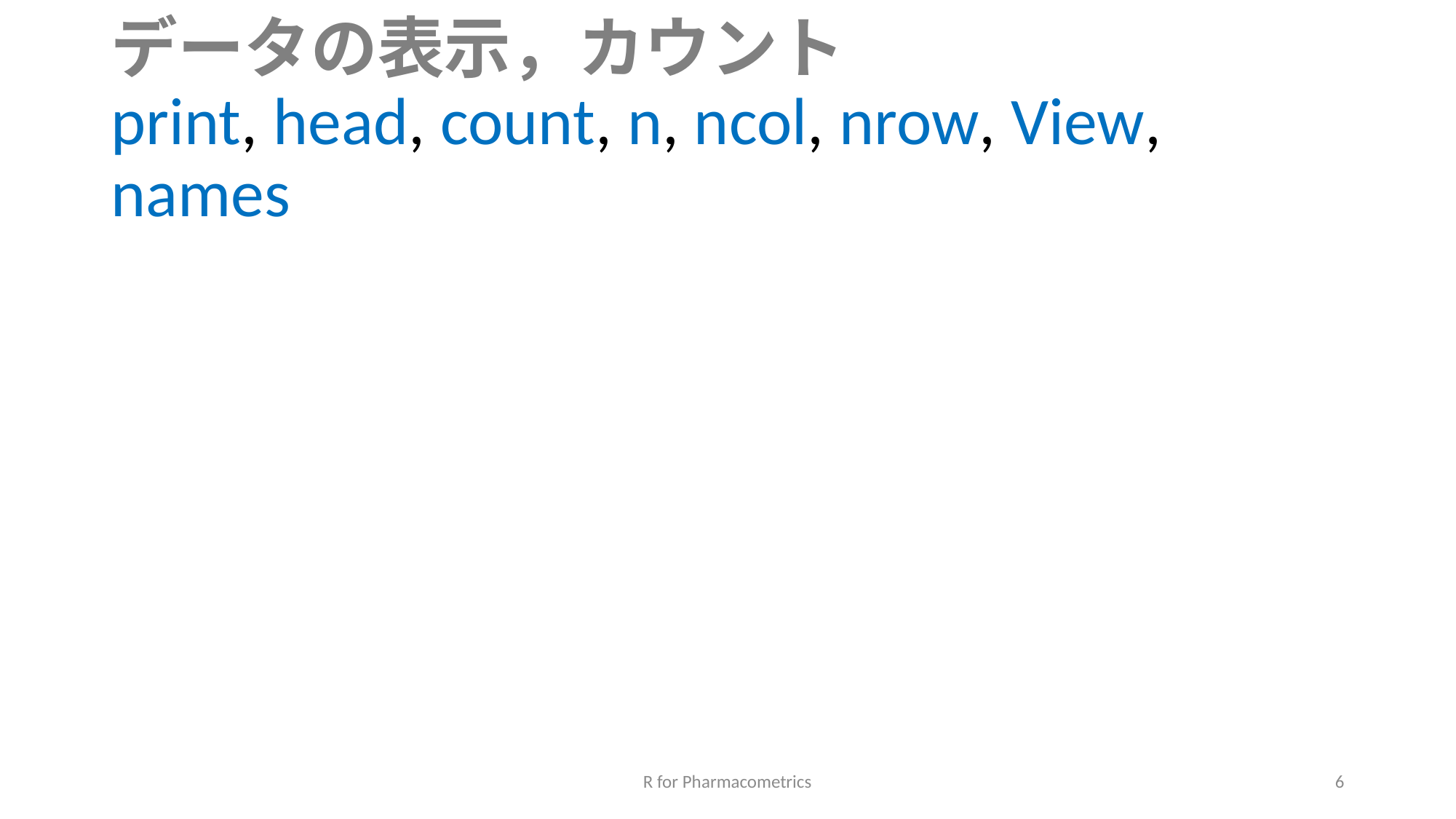

# データの表示，カウント print, head, count, n, ncol, nrow, View, names

R for Pharmacometrics
6